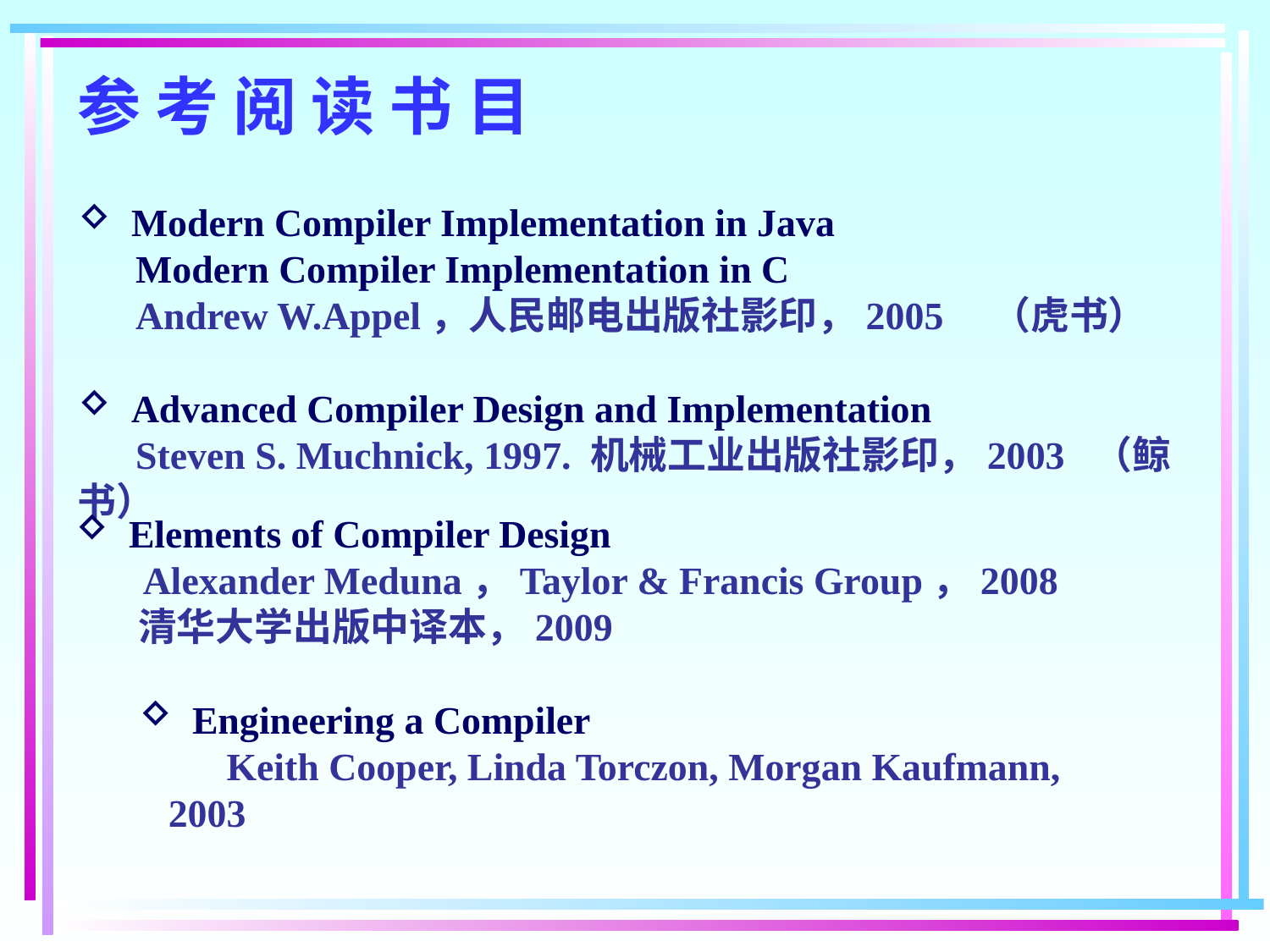

参 考 阅 读 书 目

  Modern Compiler Implementation in Java
      Modern Compiler Implementation in C
      Andrew W.Appel，人民邮电出版社影印，2005    （虎书）

  Advanced Compiler Design and Implementation
      Steven S. Muchnick, 1997. 机械工业出版社影印，2003  （鲸书）
  Elements of Compiler Design
       Alexander Meduna，Taylor & Francis Group，2008
清华大学出版中译本，2009

  Engineering a Compiler
      Keith Cooper, Linda Torczon, Morgan Kaufmann, 2003